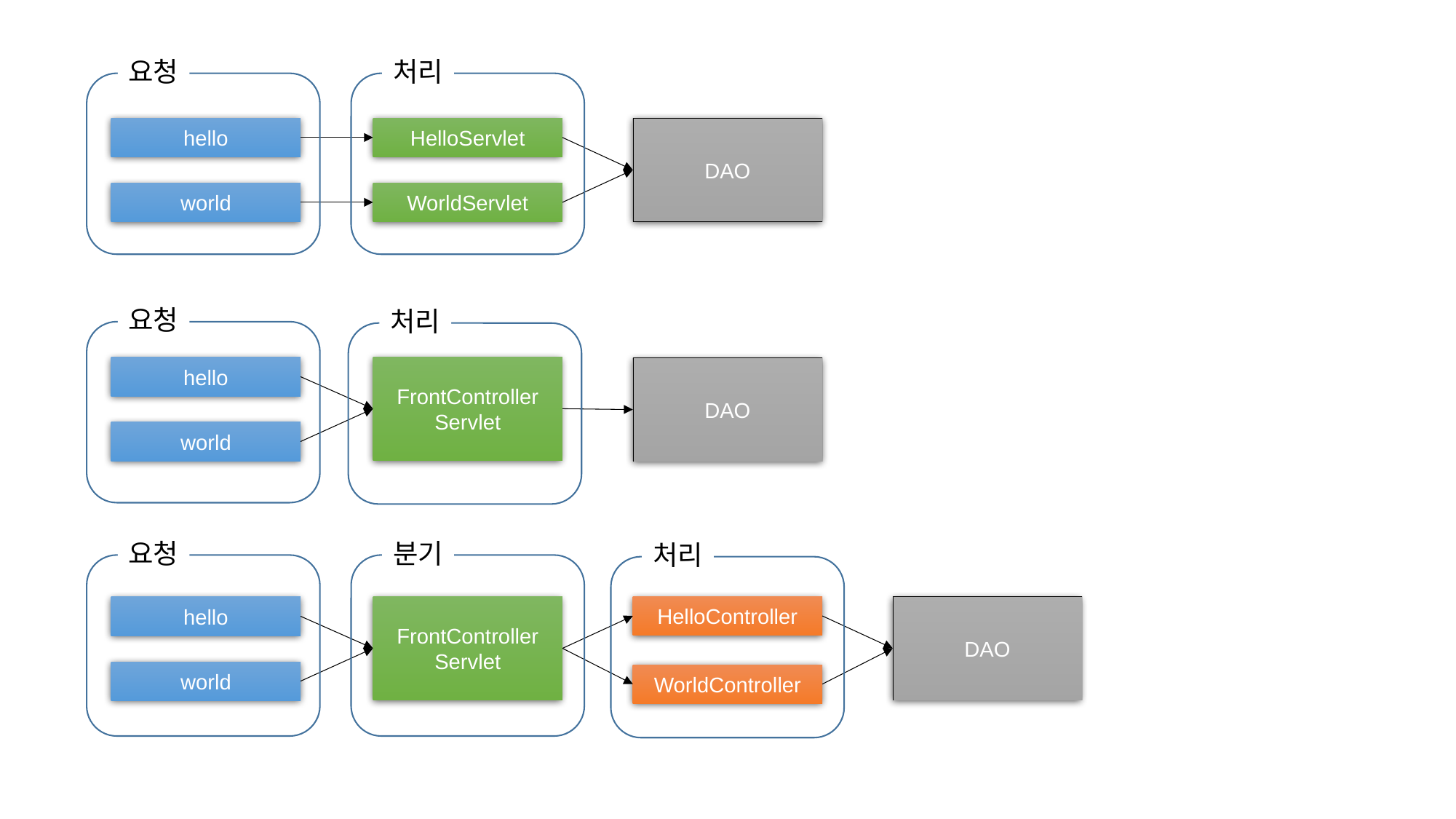

요청

처리

hello
HelloServlet
DAO
world
WorldServlet
요청

처리

FrontController
Servlet
hello
DAO
world
요청

분기

처리

FrontController
Servlet
HelloController
DAO
hello
world
WorldController